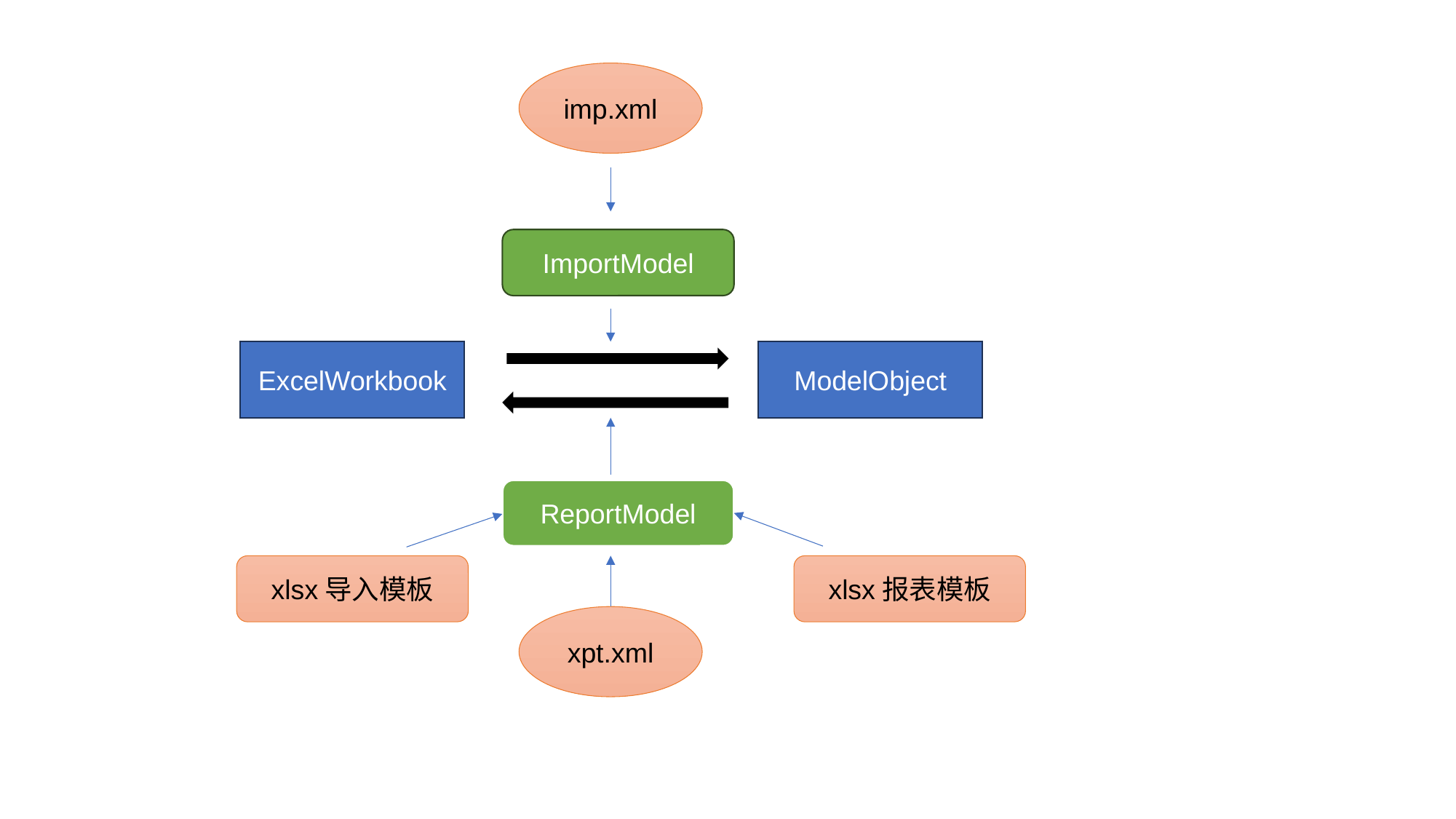

imp.xml
ImportModel
ExcelWorkbook
ModelObject

ReportModel
xlsx导入模板
xlsx报表模板
xpt.xml